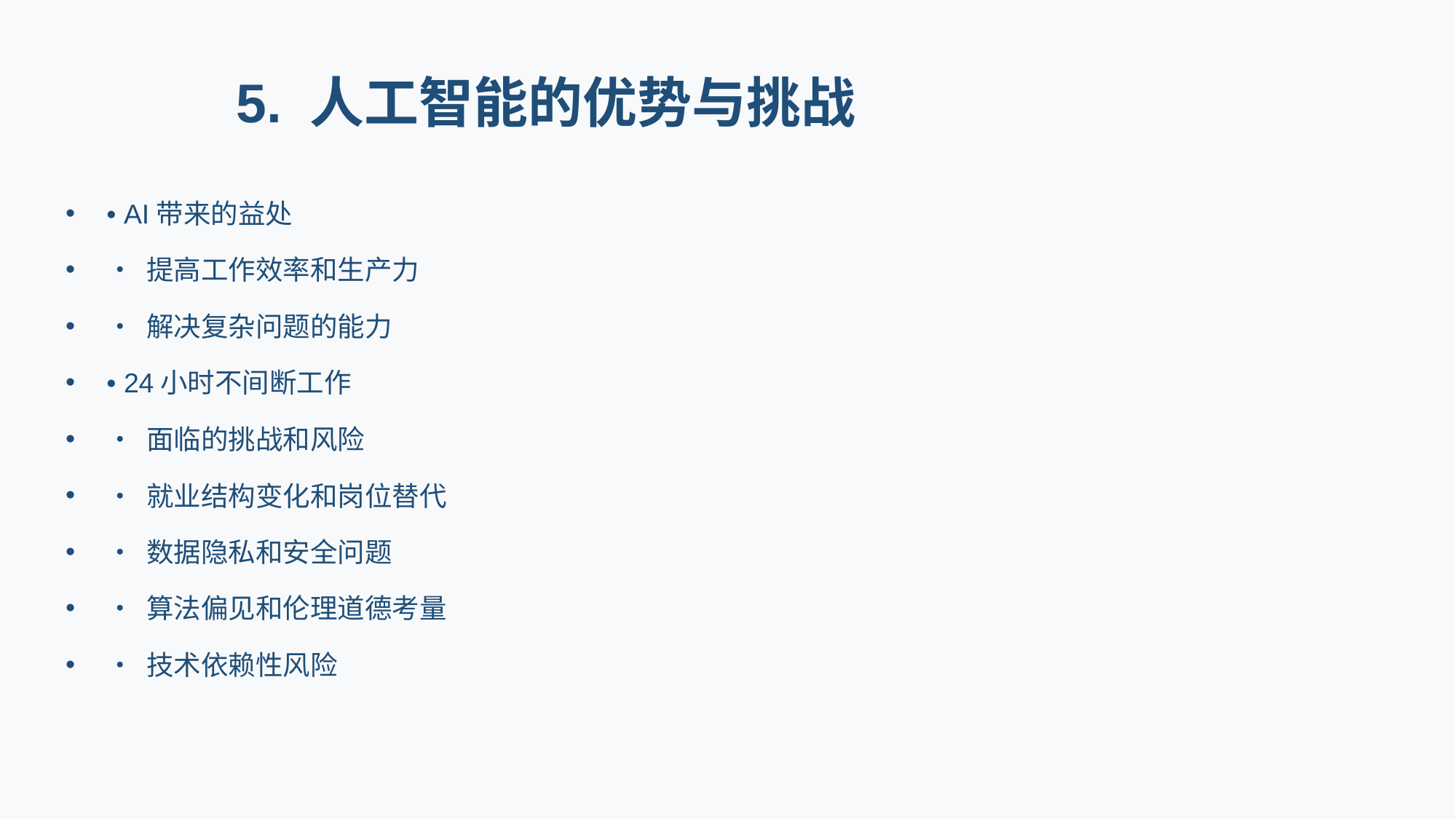

# 5. 人工智能的优势与挑战
• AI带来的益处
• 提高工作效率和生产力
• 解决复杂问题的能力
• 24小时不间断工作
• 面临的挑战和风险
• 就业结构变化和岗位替代
• 数据隐私和安全问题
• 算法偏见和伦理道德考量
• 技术依赖性风险